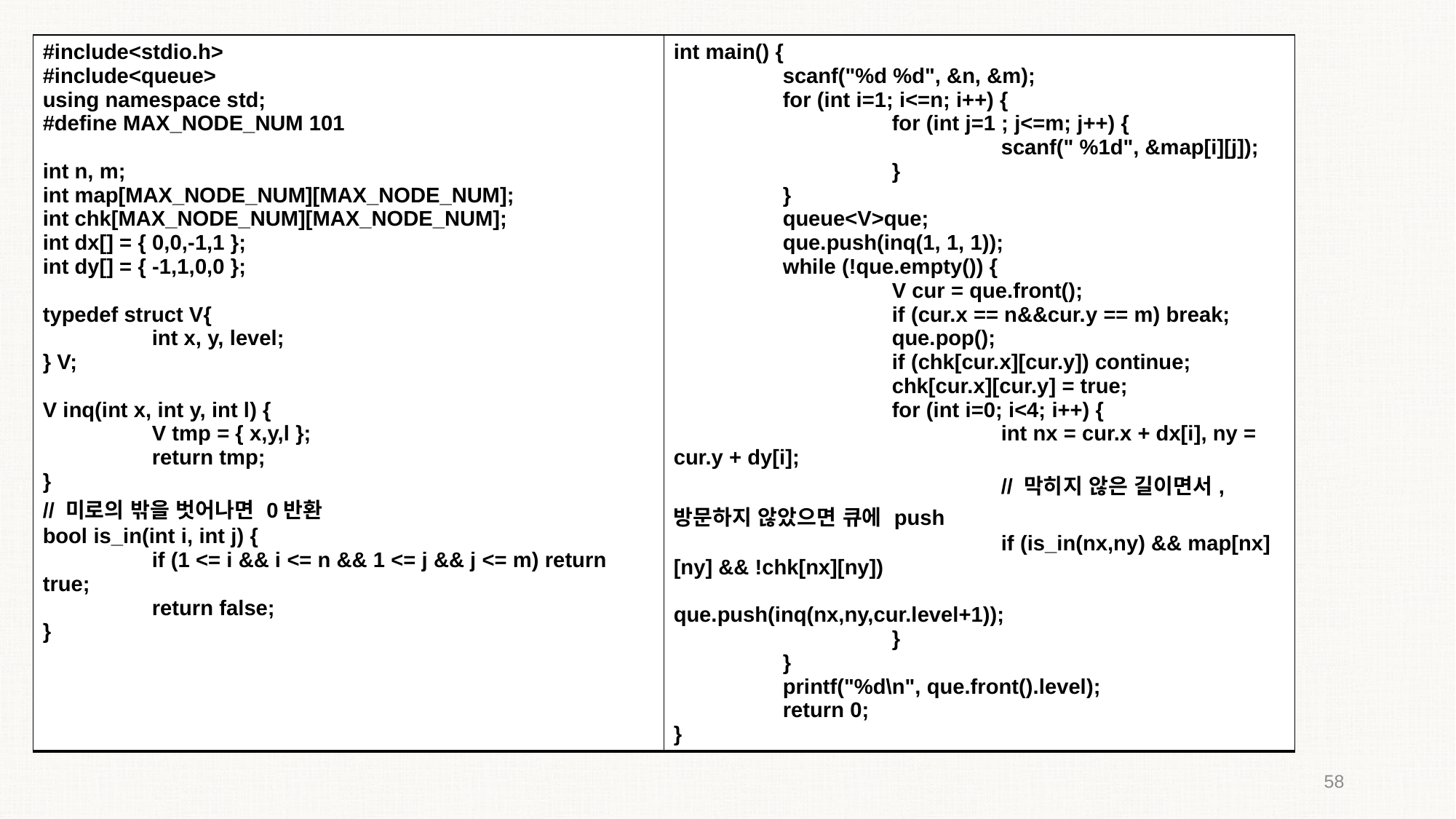

| #include<stdio.h> #include<queue> using namespace std; #define MAX\_NODE\_NUM 101 int n, m; int map[MAX\_NODE\_NUM][MAX\_NODE\_NUM]; int chk[MAX\_NODE\_NUM][MAX\_NODE\_NUM]; int dx[] = { 0,0,-1,1 }; int dy[] = { -1,1,0,0 }; typedef struct V{ int x, y, level; } V; V inq(int x, int y, int l) { V tmp = { x,y,l }; return tmp; } // 미로의 밖을 벗어나면 0반환 bool is\_in(int i, int j) { if (1 <= i && i <= n && 1 <= j && j <= m) return true; return false; } | int main() { scanf("%d %d", &n, &m); for (int i=1; i<=n; i++) { for (int j=1 ; j<=m; j++) { scanf(" %1d", &map[i][j]); } } queue<V>que; que.push(inq(1, 1, 1)); while (!que.empty()) { V cur = que.front(); if (cur.x == n&&cur.y == m) break; que.pop(); if (chk[cur.x][cur.y]) continue; chk[cur.x][cur.y] = true; for (int i=0; i<4; i++) { int nx = cur.x + dx[i], ny = cur.y + dy[i]; // 막히지 않은 길이면서, 방문하지 않았으면 큐에 push if (is\_in(nx,ny) && map[nx][ny] && !chk[nx][ny]) que.push(inq(nx,ny,cur.level+1)); } } printf("%d\n", que.front().level); return 0; } |
| --- | --- |
58